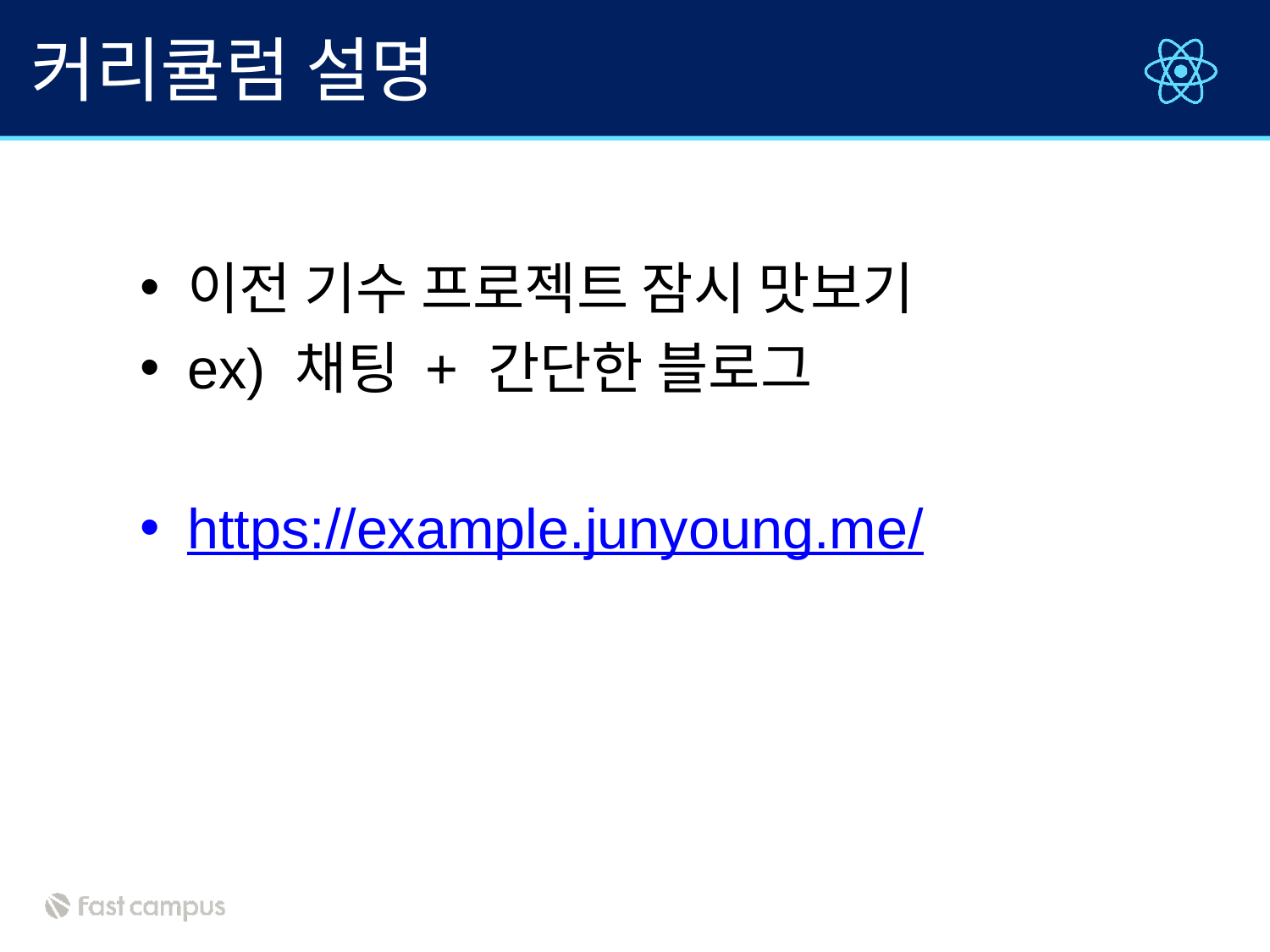

# 커리큘럼 설명
이전 기수 프로젝트 잠시 맛보기
ex) 채팅 + 간단한 블로그

https://example.junyoung.me/